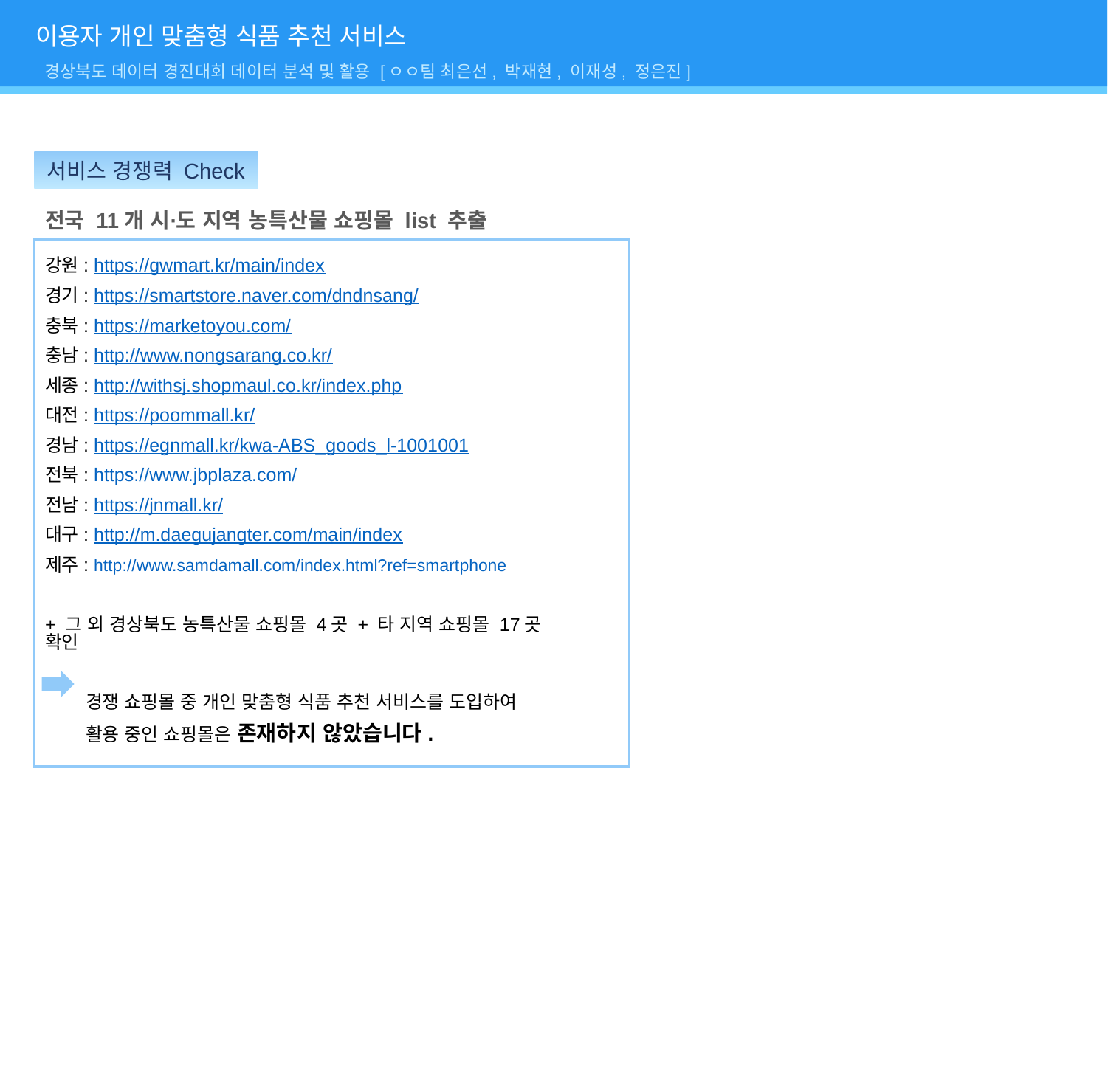

이용자 개인 맞춤형 식품 추천 서비스
 경상북도 데이터 경진대회 데이터 분석 및 활용 [ㅇㅇ팀 최은선, 박재현, 이재성, 정은진]
서비스 경쟁력 Check

전국 11개 시∙도 지역 농특산물 쇼핑몰 list 추출

강원: https://gwmart.kr/main/index
경기: https://smartstore.naver.com/dndnsang/
충북: https://marketoyou.com/
충남: http://www.nongsarang.co.kr/
세종: http://withsj.shopmaul.co.kr/index.php
대전: https://poommall.kr/
경남: https://egnmall.kr/kwa-ABS_goods_l-1001001
전북: https://www.jbplaza.com/
전남: https://jnmall.kr/
대구: http://m.daegujangter.com/main/index
제주: http://www.samdamall.com/index.html?ref=smartphone

+ 그 외 경상북도 농특산물 쇼핑몰 4곳 + 타 지역 쇼핑몰 17곳 확인

       경쟁 쇼핑몰 중 개인 맞춤형 식품 추천 서비스를 도입하여
       활용 중인 쇼핑몰은 존재하지 않았습니다.